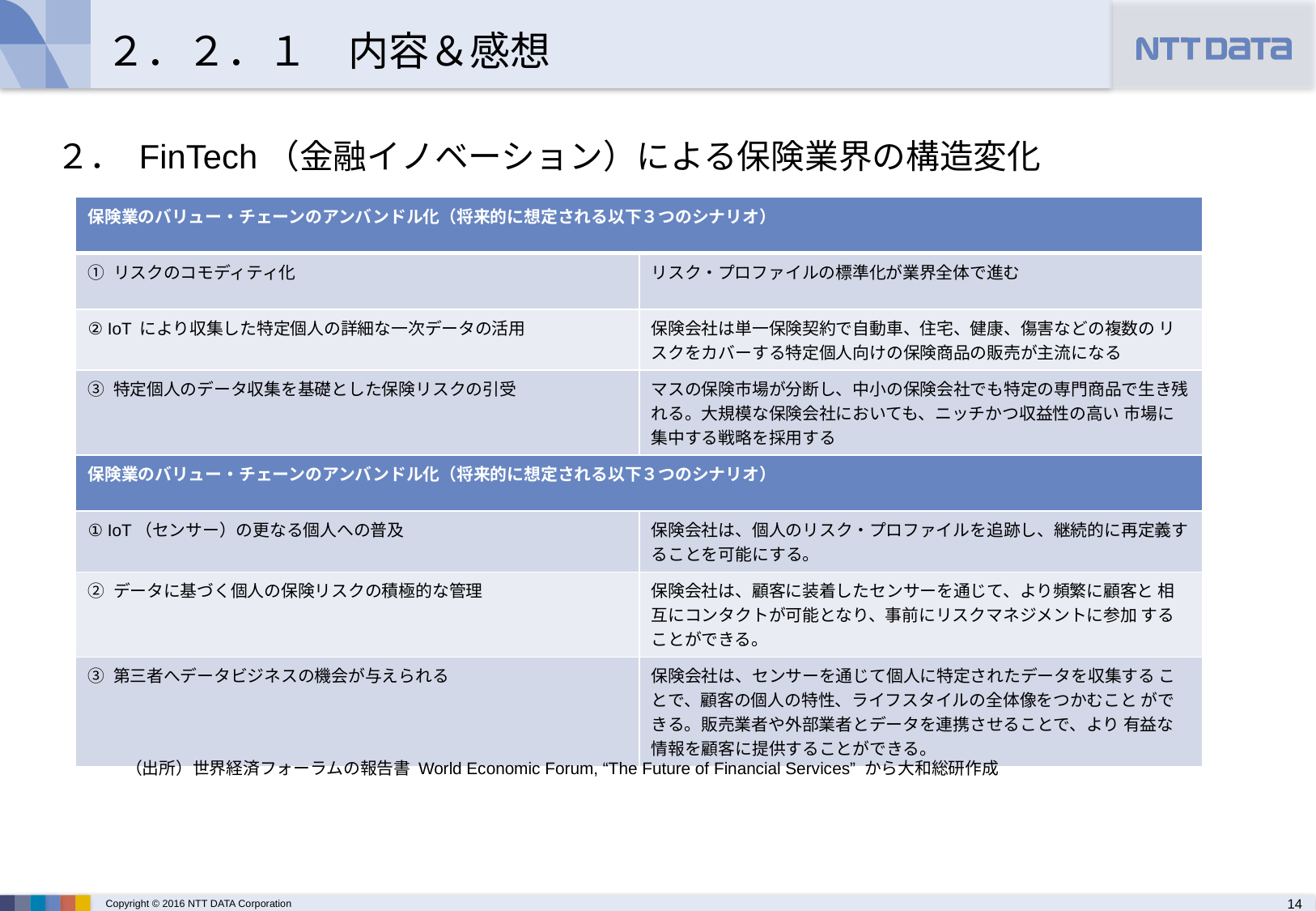

# ２．２．１　内容＆感想

   ２． FinTech（金融イノベーション）による保険業界の構造変化
| 保険業のバリュー・チェーンのアンバンドル化（将来的に想定される以下３つのシナリオ） |  |
| --- | --- |
| ① リスクのコモディティ化 | リスク・プロファイルの標準化が業界全体で進む |
| ② IoT により収集した特定個人の詳細な一次データの活用 | 保険会社は単一保険契約で自動車、住宅、健康、傷害などの複数の リスクをカバーする特定個人向けの保険商品の販売が主流になる |
| ③ 特定個人のデータ収集を基礎とした保険リスクの引受 | マスの保険市場が分断し、中小の保険会社でも特定の専門商品で生き残れる。大規模な保険会社においても、ニッチかつ収益性の高い 市場に集中する戦略を採用する |
| 保険業のバリュー・チェーンのアンバンドル化（将来的に想定される以下３つのシナリオ） |  |
| ① IoT（センサー）の更なる個人への普及 | 保険会社は、個人のリスク・プロファイルを追跡し、継続的に再定義することを可能にする。 |
| ② データに基づく個人の保険リスクの積極的な管理 | 保険会社は、顧客に装着したセンサーを通じて、より頻繁に顧客と 相互にコンタクトが可能となり、事前にリスクマネジメントに参加 することができる。 |
| ③ 第三者へデータビジネスの機会が与えられる | 保険会社は、センサーを通じて個人に特定されたデータを収集する ことで、顧客の個人の特性、ライフスタイルの全体像をつかむこと ができる。販売業者や外部業者とデータを連携させることで、より 有益な情報を顧客に提供することができる。 |
（出所）世界経済フォーラムの報告書 World Economic Forum, “The Future of Financial Services” から大和総研作成